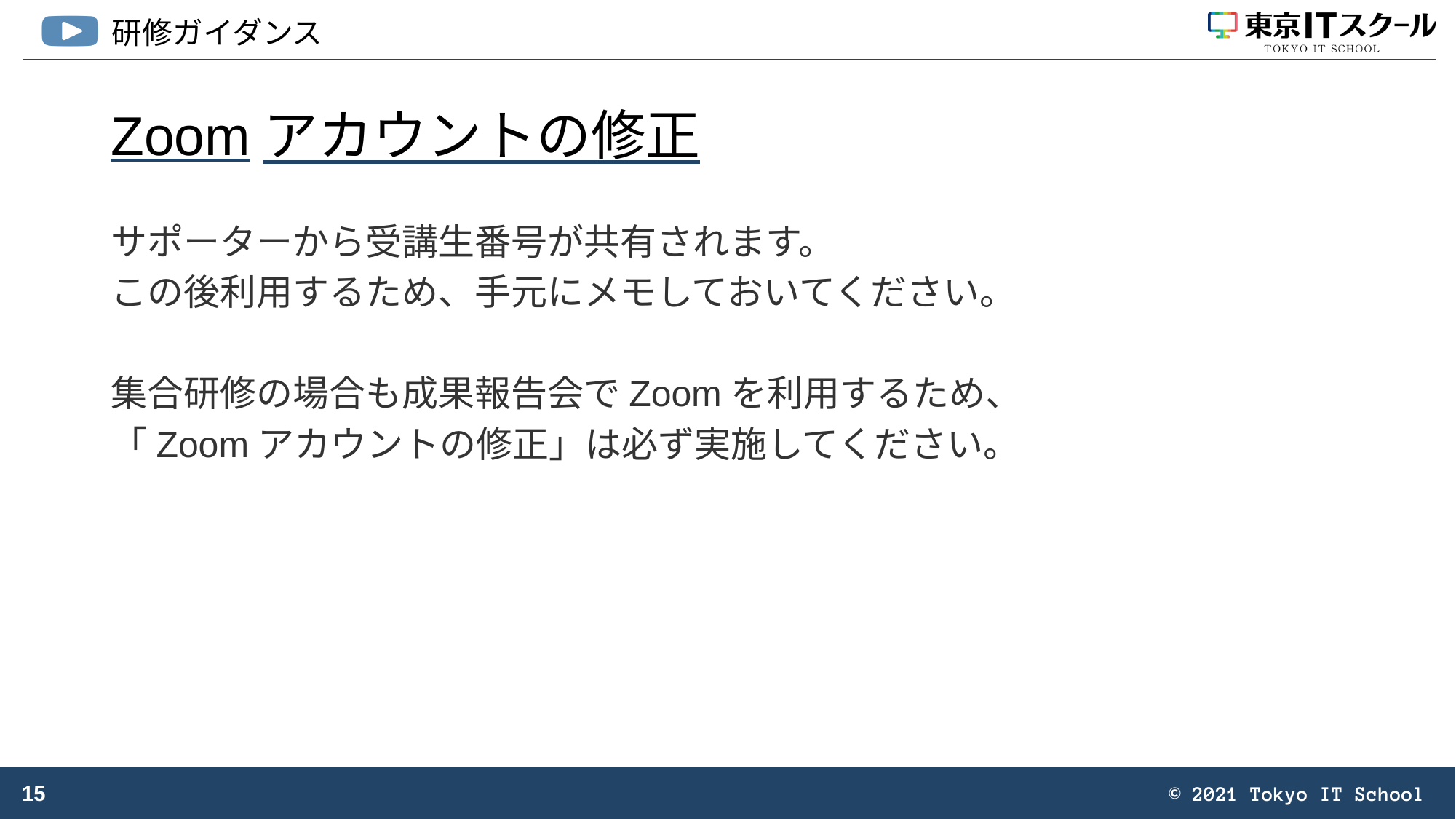

研修ガイダンス
# Zoomアカウントの修正
サポーターから受講生番号が共有されます。
この後利用するため、手元にメモしておいてください。

集合研修の場合も成果報告会でZoomを利用するため、
「Zoomアカウントの修正」は必ず実施してください。
15